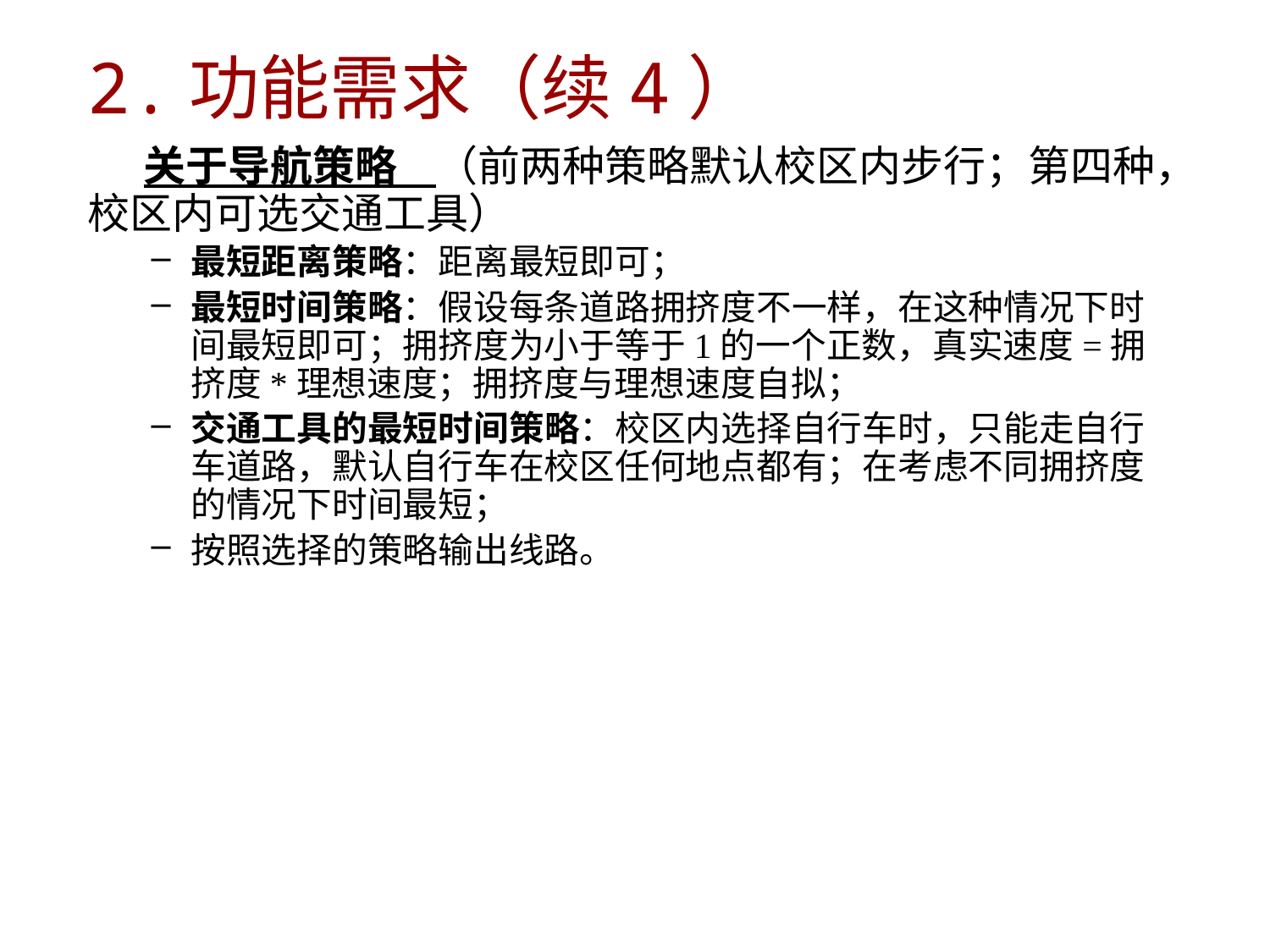

2.功能需求（续4）
    关于导航策略    （前两种策略默认校区内步行；第四种，校区内可选交通工具）
最短距离策略：距离最短即可；
最短时间策略：假设每条道路拥挤度不一样，在这种情况下时间最短即可；拥挤度为小于等于1的一个正数，真实速度=拥挤度*理想速度；拥挤度与理想速度自拟；
交通工具的最短时间策略：校区内选择自行车时，只能走自行车道路，默认自行车在校区任何地点都有；在考虑不同拥挤度的情况下时间最短；
按照选择的策略输出线路。